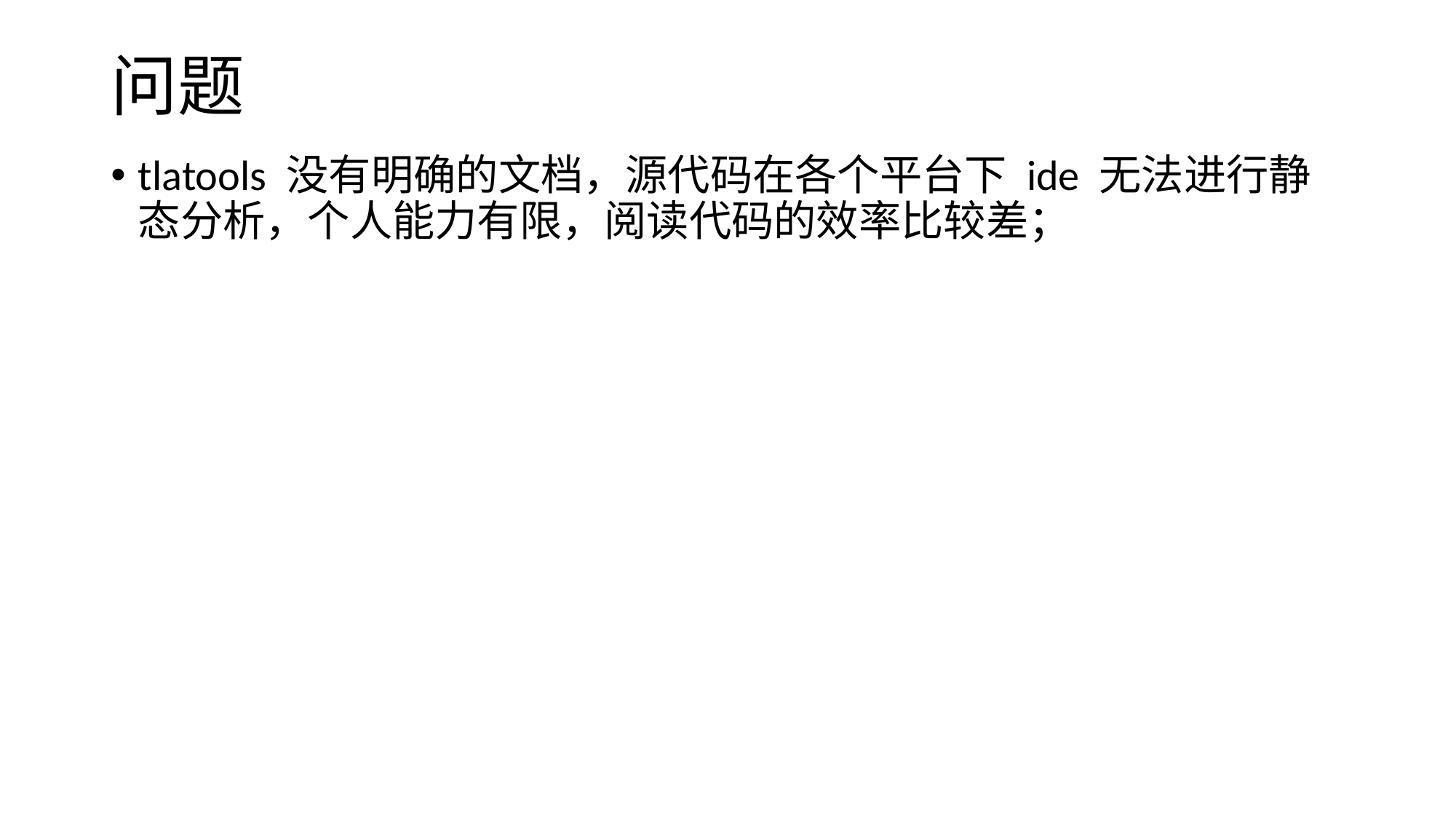

# 问题
tlatools 没有明确的文档，源代码在各个平台下 ide 无法进行静态分析，个人能力有限，阅读代码的效率比较差；